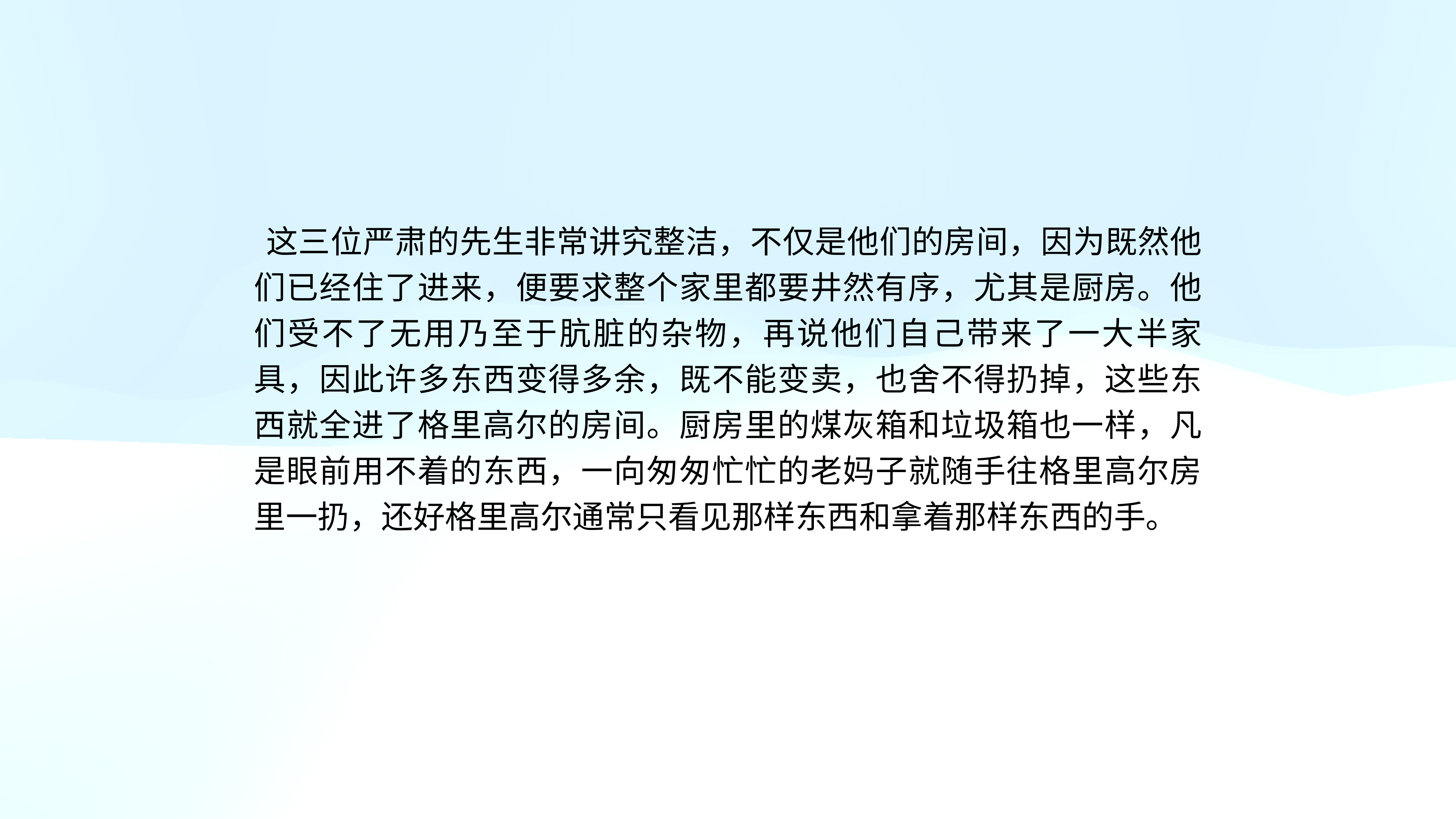

这三位严肃的先生非常讲究整洁，不仅是他们的房间，因为既然他们已经住了进来，便要求整个家里都要井然有序，尤其是厨房。他们受不了无用乃至于肮脏的杂物，再说他们自己带来了一大半家具，因此许多东西变得多余，既不能变卖，也舍不得扔掉，这些东西就全进了格里高尔的房间。厨房里的煤灰箱和垃圾箱也一样，凡是眼前用不着的东西，一向匆匆忙忙的老妈子就随手往格里高尔房里一扔，还好格里高尔通常只看见那样东西和拿着那样东西的手。